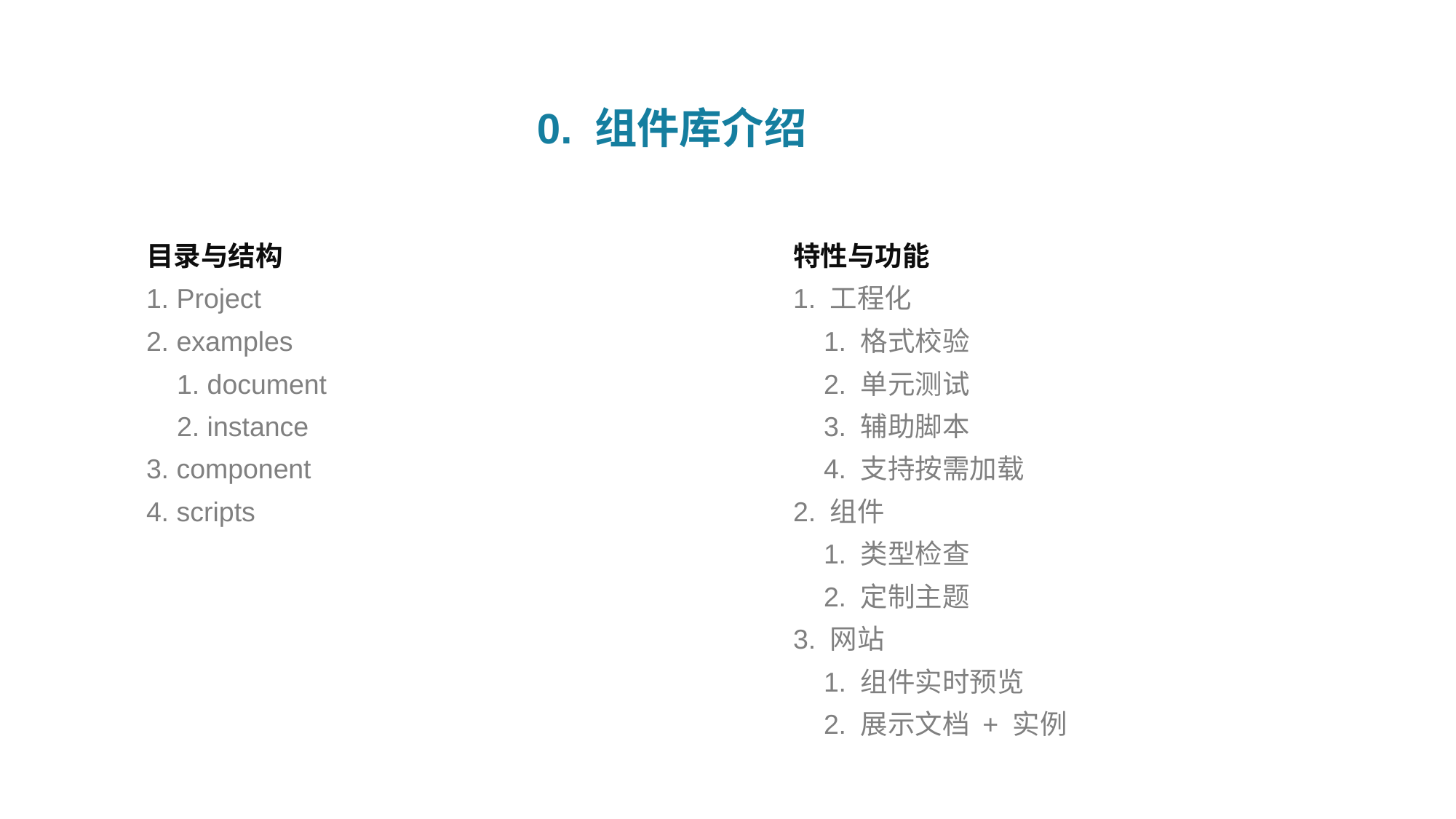

0. 组件库介绍
目录与结构
1. Project
2. examples
    1. document
    2. instance
3. component
4. scripts

特性与功能
1. 工程化
    1. 格式校验
    2. 单元测试
    3. 辅助脚本
    4. 支持按需加载
2. 组件
    1. 类型检查
    2. 定制主题
3. 网站
    1. 组件实时预览
    2. 展示文档 + 实例